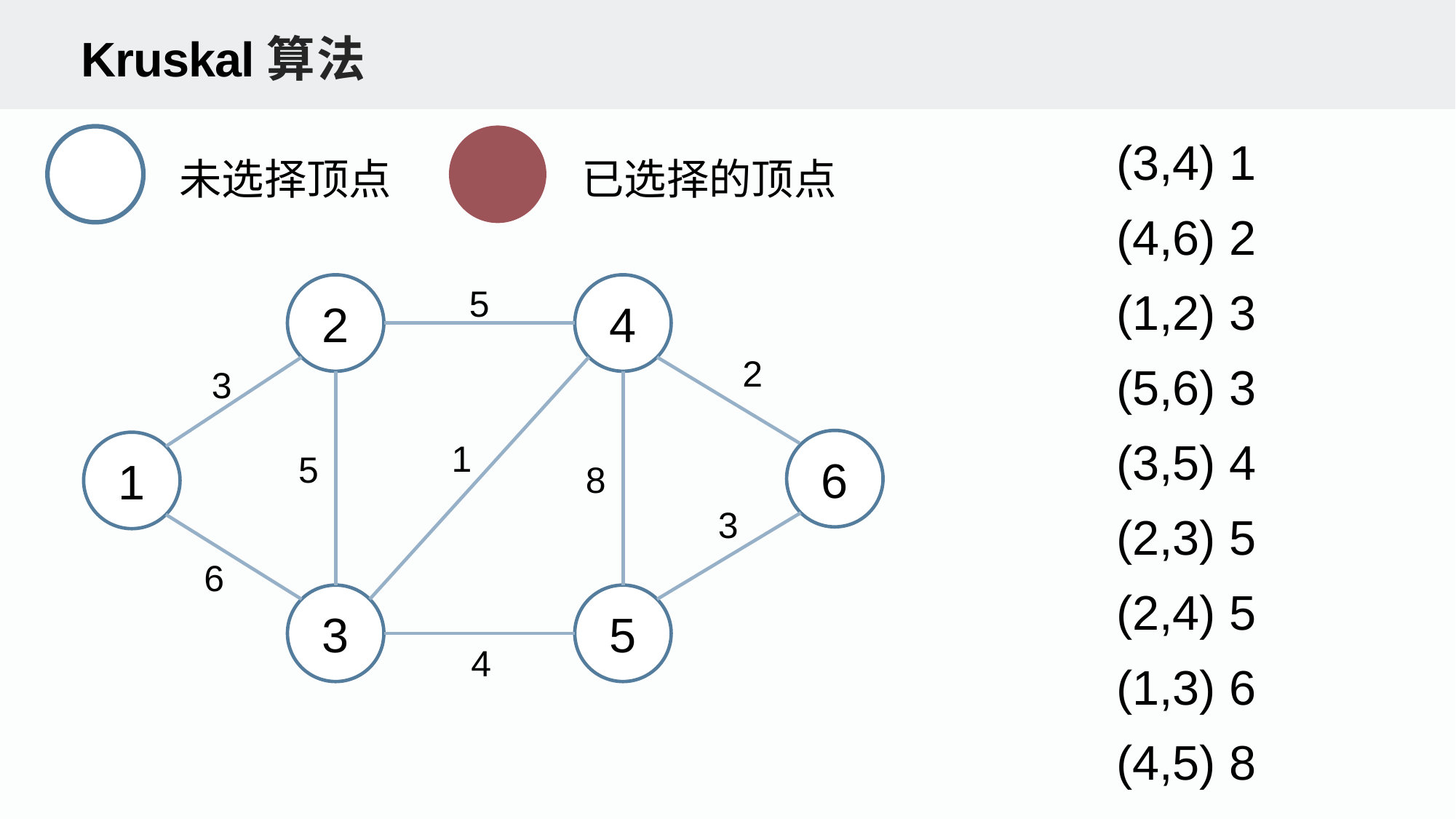

Kruskal算法

(3,4) 1
未选择顶点
已选择的顶点
(4,6) 2
2
4
5
(1,2) 3
2
(5,6) 3
3
(3,5) 4
1
6
1
5
8
3
(2,3) 5
6
(2,4) 5
3
5
4
(1,3) 6
(4,5) 8
27